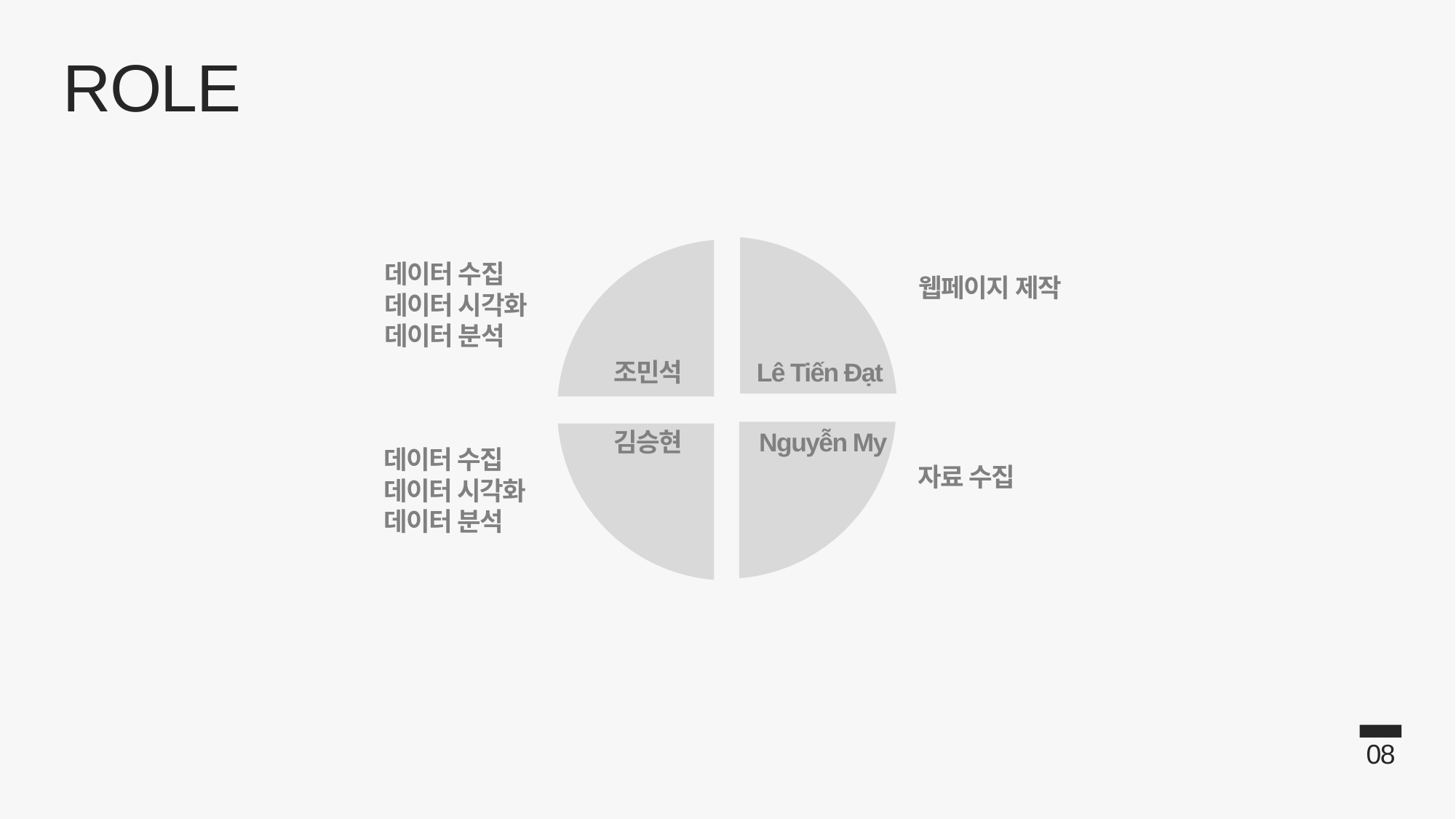

ROLE

데이터 수집
데이터 시각화
데이터 분석
웹페이지 제작
조민석
Lê Tiến Đạt

Nguyễn My
김승현
데이터 수집
데이터 시각화
데이터 분석
자료 수집

08